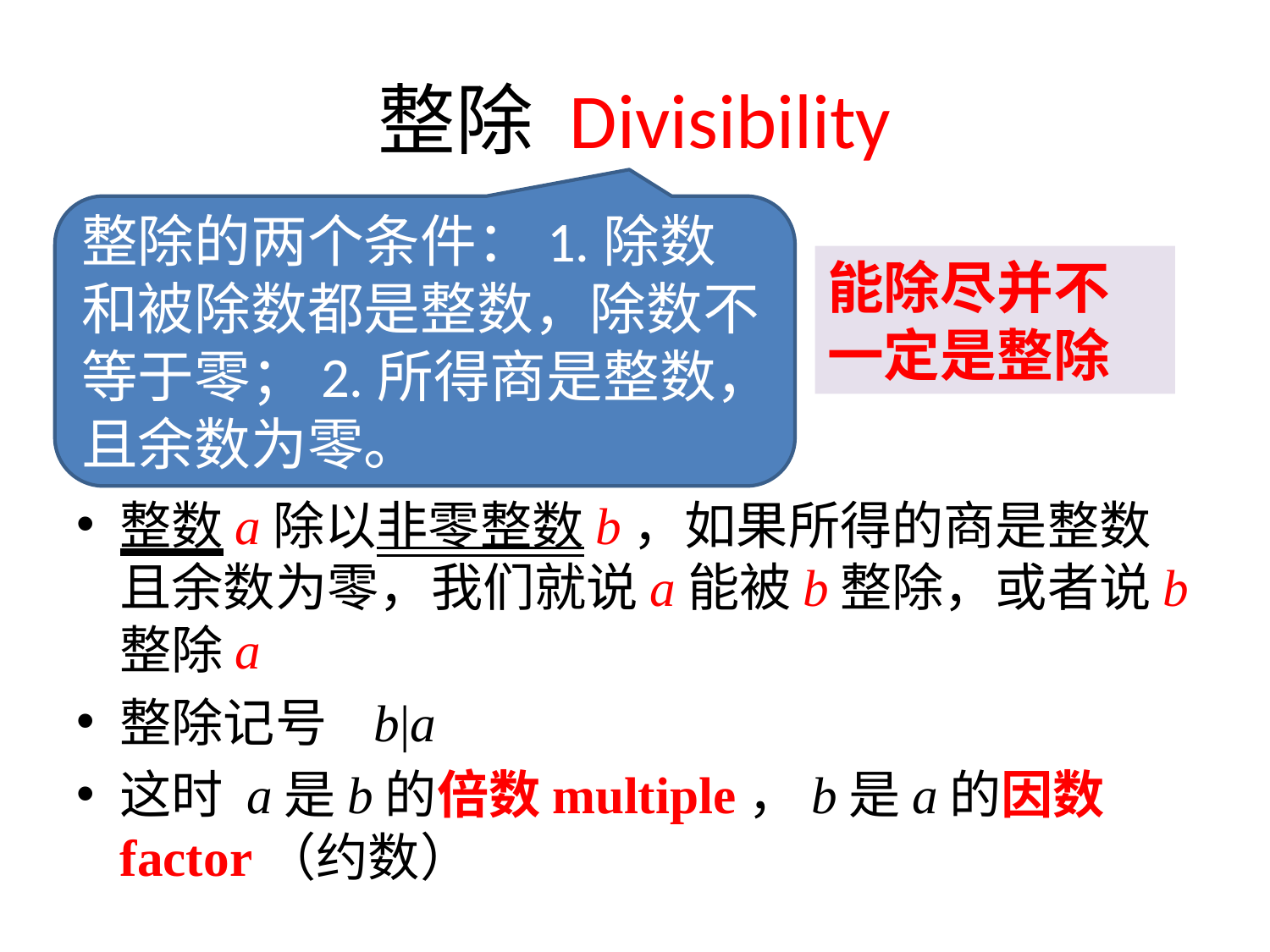

# 整除 Divisibility
整除的两个条件：1.除数和被除数都是整数，除数不等于零；2.所得商是整数，且余数为零。
15 ÷5=3
15 ÷0.5=30
能除尽并不一定是整除
6 ÷5=1.2
20 ÷3=6……2
整数a除以非零整数b，如果所得的商是整数且余数为零，我们就说a能被b整除，或者说b整除a
整除记号   b|a
这时 a是b的倍数multiple，b是a的因数factor（约数）